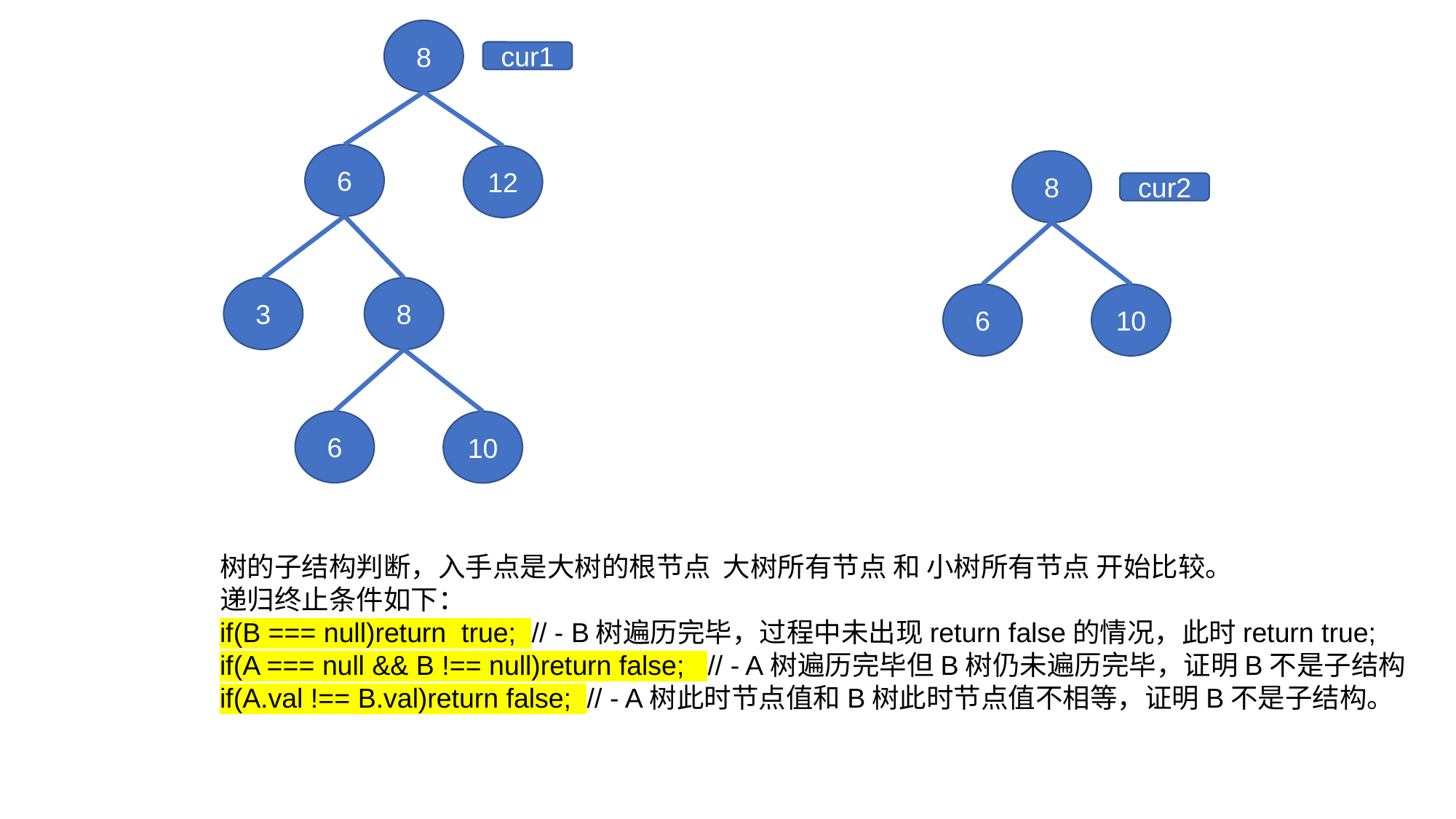

8
cur1
6
12
8
cur2
8
3
6
10
6
10
树的子结构判断，入手点是大树的根节点  大树所有节点 和 小树所有节点 开始比较。
递归终止条件如下：
if(B === null)return  true;  // - B树遍历完毕，过程中未出现return false的情况，此时return true;
if(A === null && B !== null)return false;   // - A树遍历完毕但B树仍未遍历完毕，证明B不是子结构
if(A.val !== B.val)return false;  // - A树此时节点值和B树此时节点值不相等，证明B不是子结构。